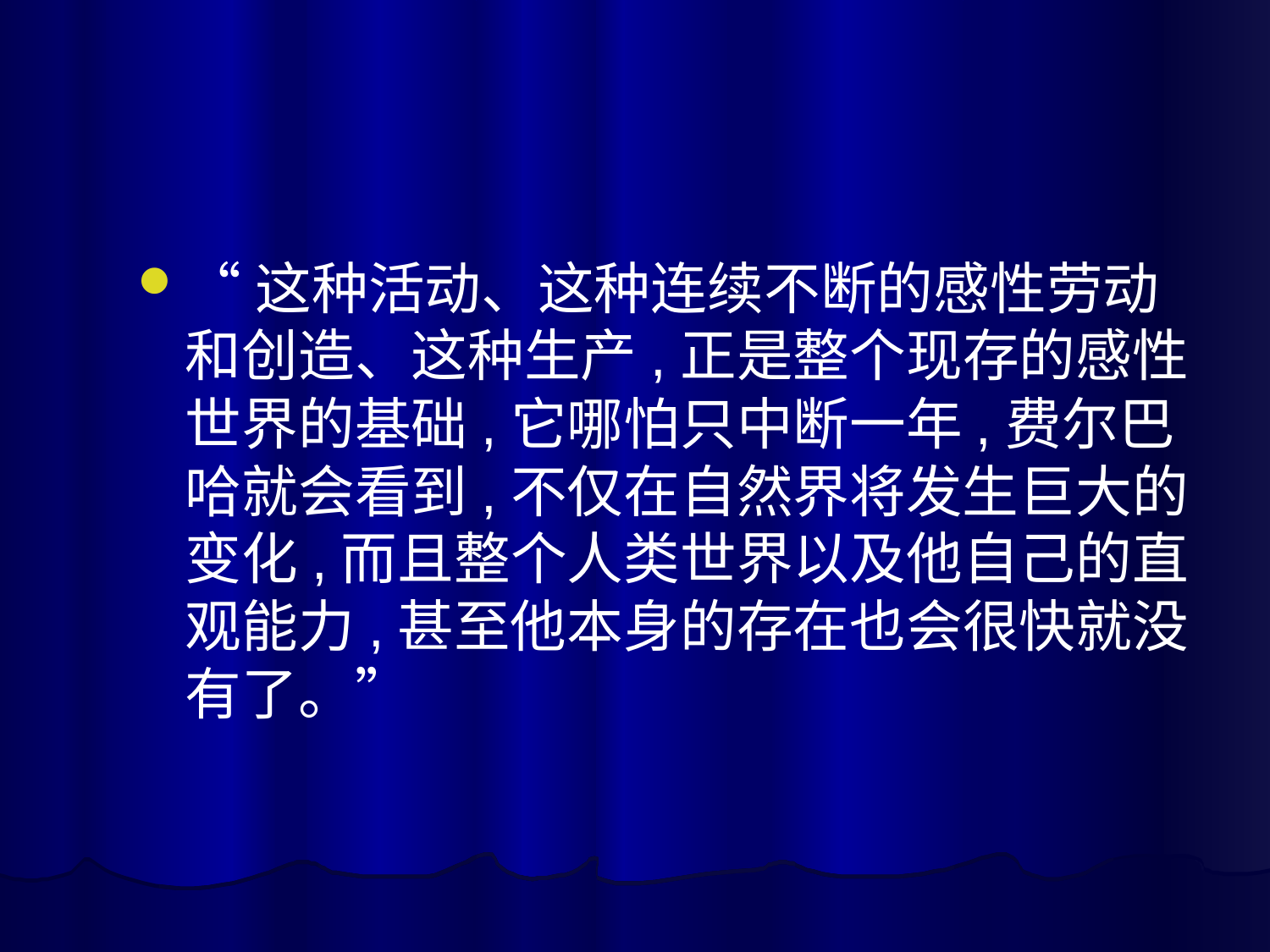

#
“这种活动、这种连续不断的感性劳动和创造、这种生产,正是整个现存的感性世界的基础,它哪怕只中断一年,费尔巴哈就会看到,不仅在自然界将发生巨大的变化,而且整个人类世界以及他自己的直观能力,甚至他本身的存在也会很快就没有了。”